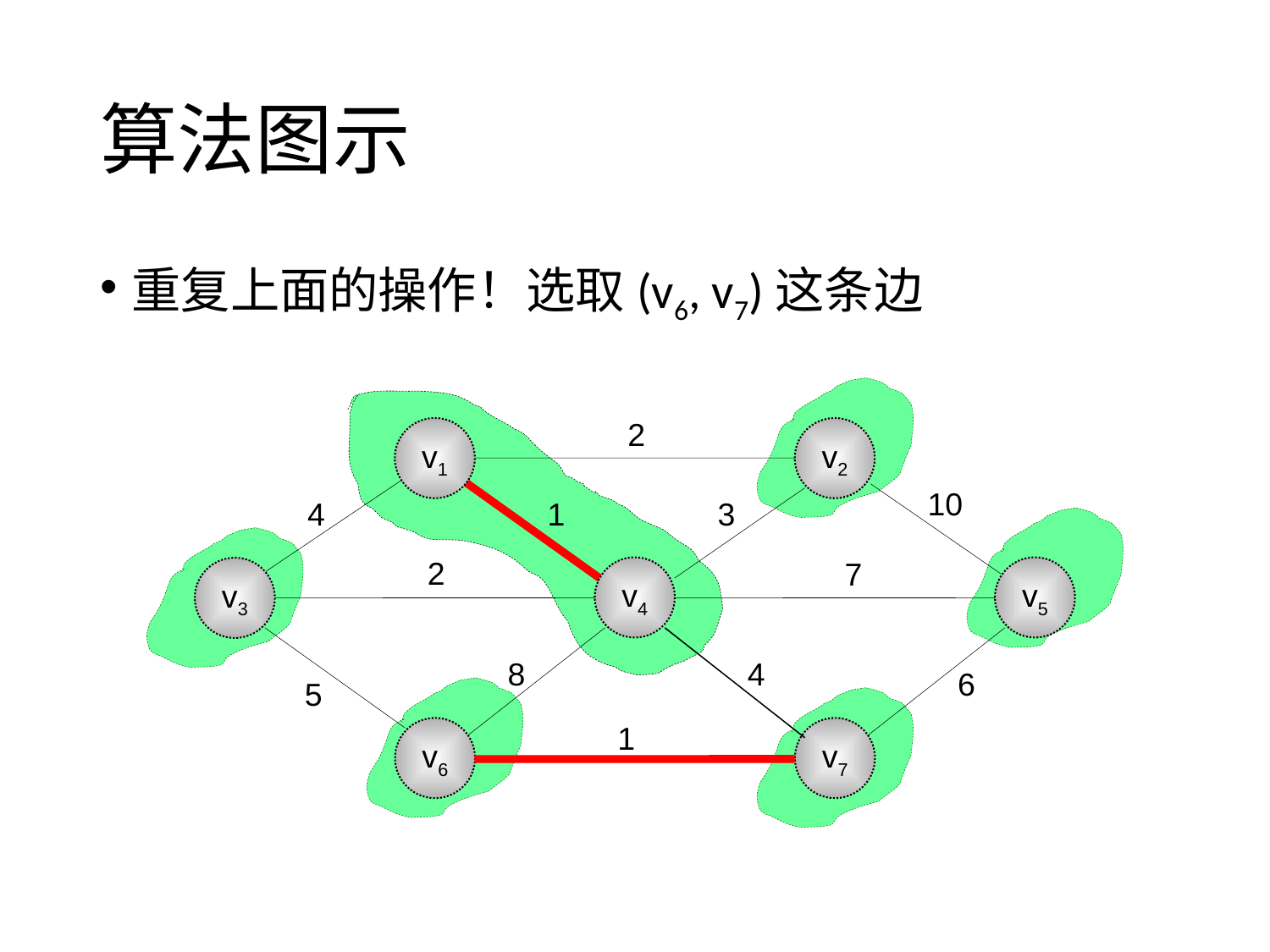

# 算法图示
重复上面的操作！选取(v6, v7)这条边

2
v1
v2

10

4
1

3

2
7
v4
v5
v3

8
4
6
5

1
v6
v7